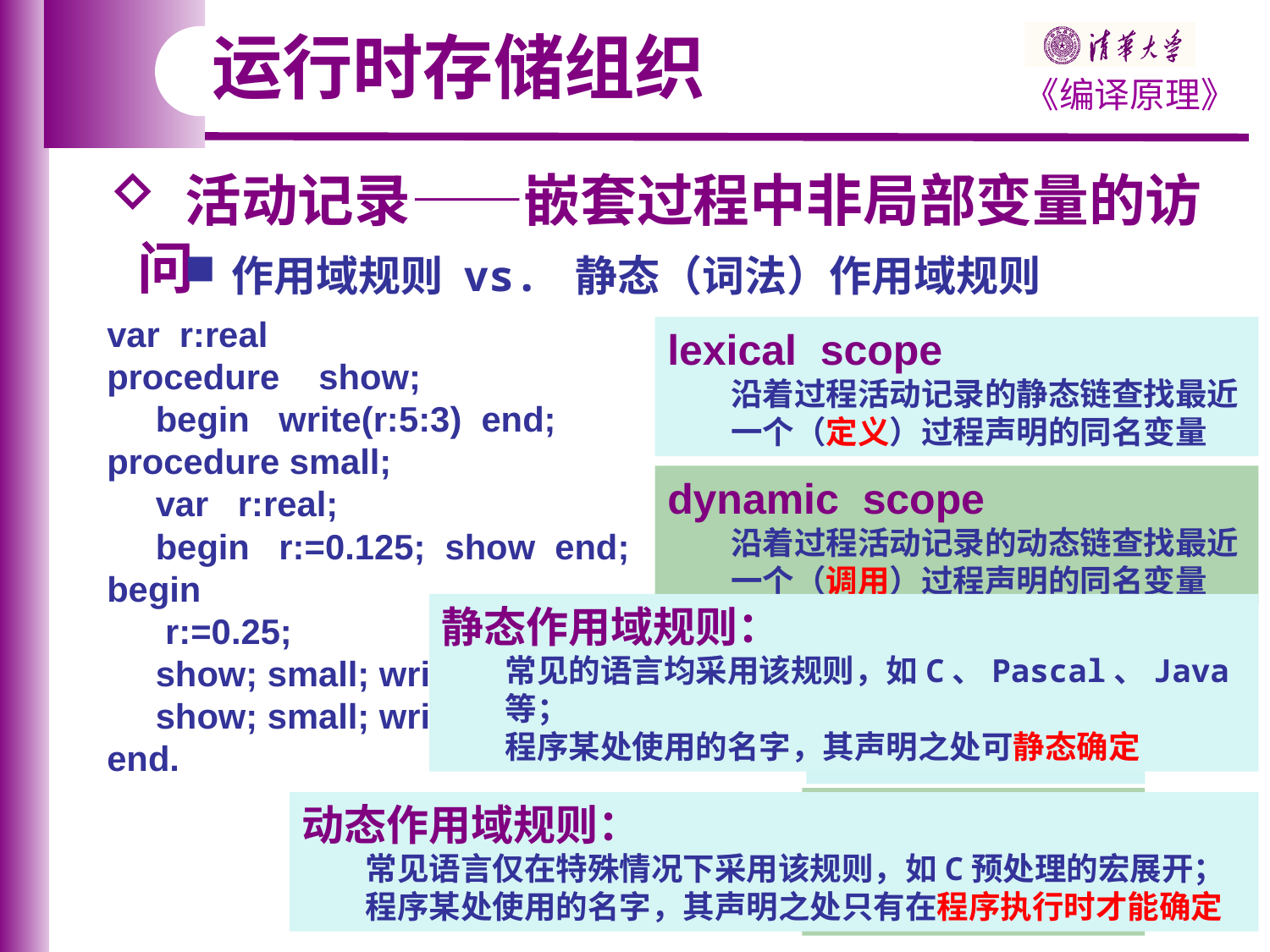

运行时存储组织
 活动记录——嵌套过程中非局部变量的访问
作用域规则 vs. 静态（词法）作用域规则
var  r:real
procedure    show;
     begin   write(r:5:3)  end;
procedure small;
     var   r:real;
     begin   r:=0.125;  show  end;
begin
      r:=0.25;
     show; small; writeln;
     show; small; writeln;
end.
lexical  scope
沿着过程活动记录的静态链查找最近一个（定义）过程声明的同名变量
dynamic  scope
沿着过程活动记录的动态链查找最近一个（调用）过程声明的同名变量
静态作用域规则：
常见的语言均采用该规则，如C、Pascal、Java等；
程序某处使用的名字，其声明之处可静态确定
lexical  scope
    0.250   0.250
    0.250   0.250
dynamic  scope
    0.250   0.125
    0.250   0.125
动态作用域规则：
常见语言仅在特殊情况下采用该规则，如C预处理的宏展开；
程序某处使用的名字，其声明之处只有在程序执行时才能确定